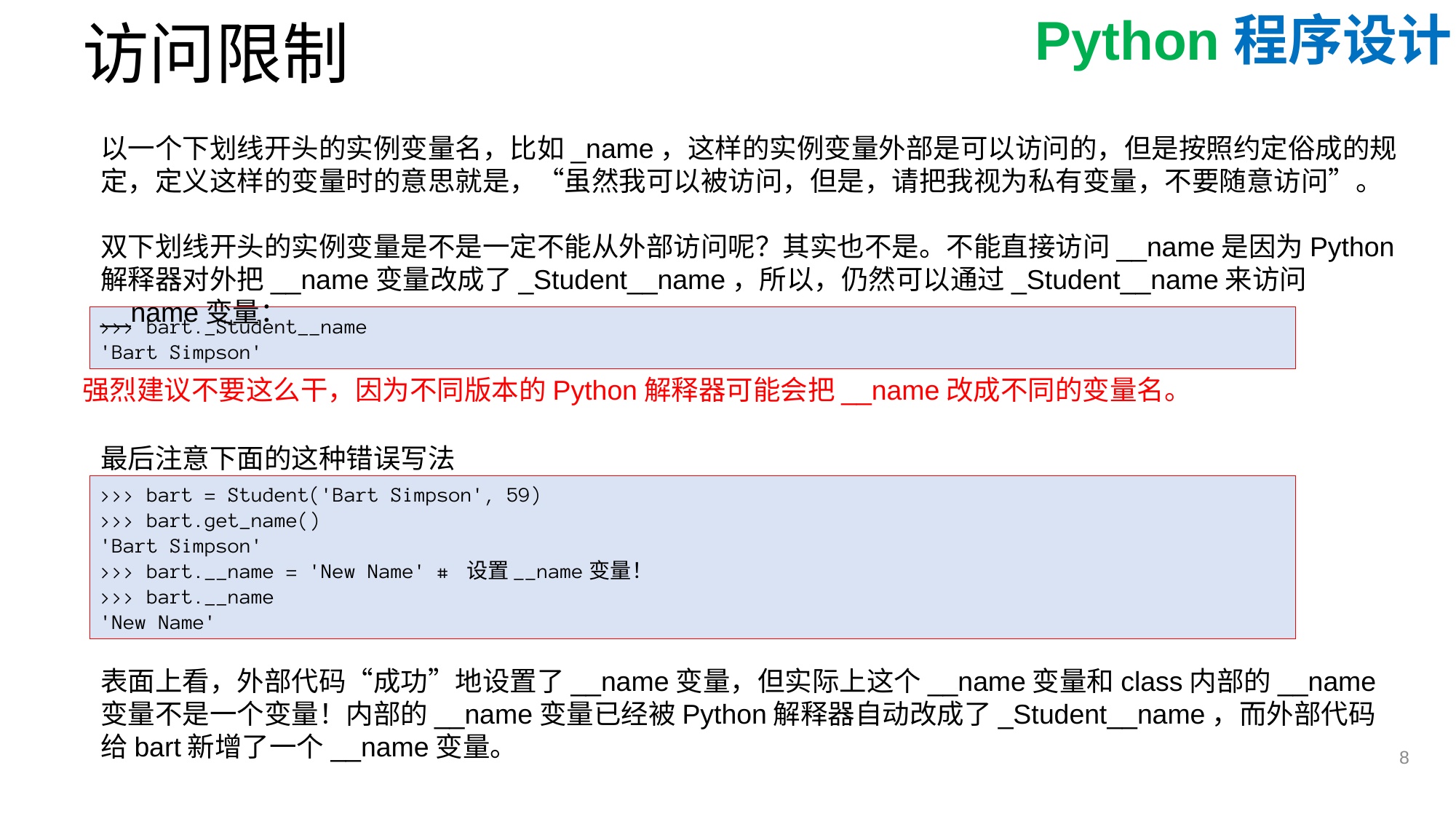

# 访问限制
以一个下划线开头的实例变量名，比如_name，这样的实例变量外部是可以访问的，但是按照约定俗成的规定，定义这样的变量时的意思就是，“虽然我可以被访问，但是，请把我视为私有变量，不要随意访问”。

双下划线开头的实例变量是不是一定不能从外部访问呢？其实也不是。不能直接访问__name是因为Python解释器对外把__name变量改成了_Student__name，所以，仍然可以通过_Student__name来访问__name变量：
>>> bart._Student__name
'Bart Simpson'
强烈建议不要这么干，因为不同版本的Python解释器可能会把__name改成不同的变量名。
最后注意下面的这种错误写法
>>> bart = Student('Bart Simpson', 59)
>>> bart.get_name()
'Bart Simpson'
>>> bart.__name = 'New Name' # 设置__name变量！
>>> bart.__name
'New Name'
表面上看，外部代码“成功”地设置了__name变量，但实际上这个__name变量和class内部的__name变量不是一个变量！内部的__name变量已经被Python解释器自动改成了_Student__name，而外部代码给bart新增了一个__name变量。
8